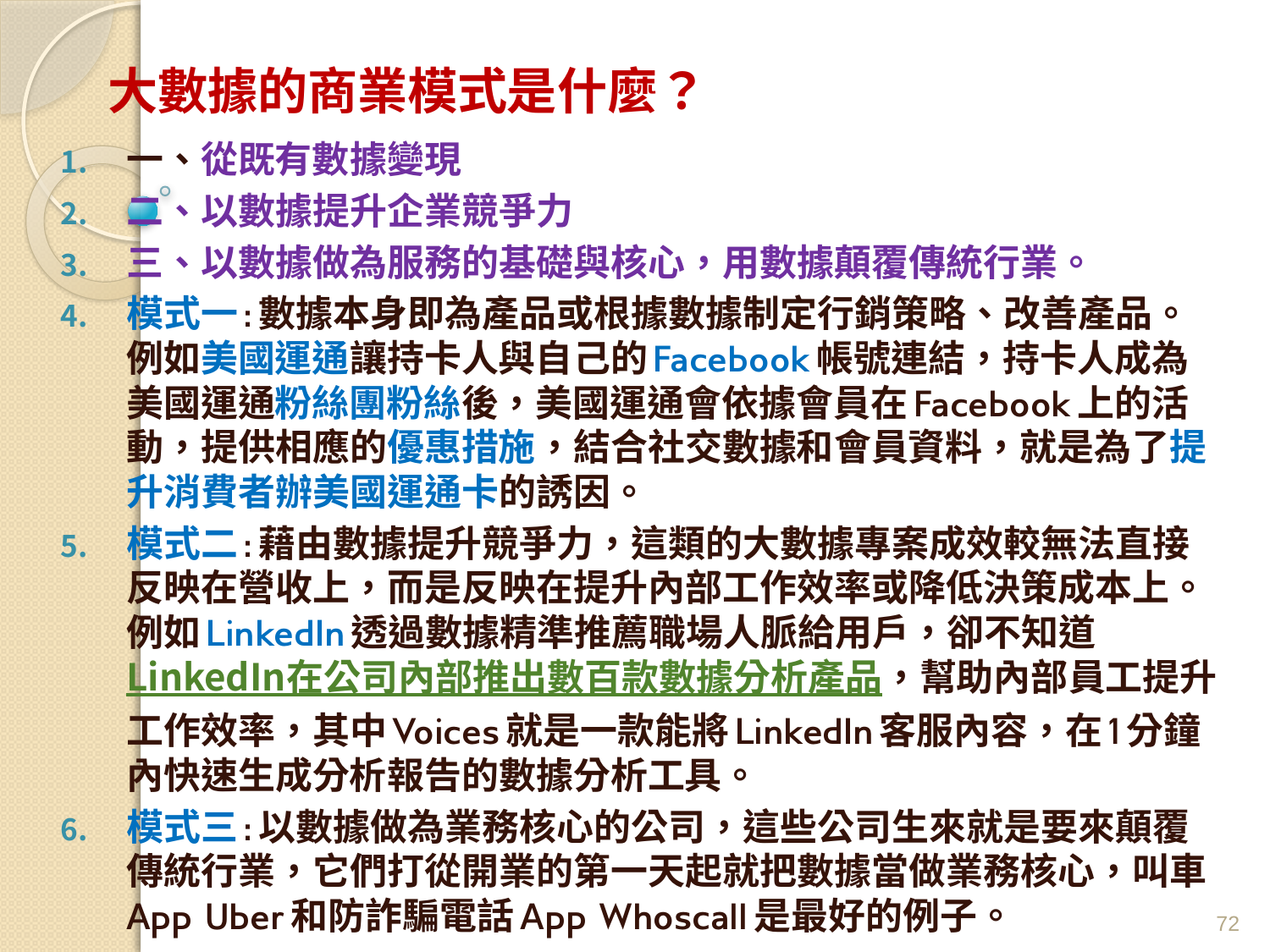

# 大數據的商業模式是什麼？
一、從既有數據變現
二、以數據提升企業競爭力
三、以數據做為服務的基礎與核心，用數據顛覆傳統行業。
模式一:數據本身即為產品或根據數據制定行銷策略、改善產品。例如美國運通讓持卡人與自己的Facebook帳號連結，持卡人成為美國運通粉絲團粉絲後，美國運通會依據會員在Facebook上的活動，提供相應的優惠措施，結合社交數據和會員資料，就是為了提升消費者辦美國運通卡的誘因。
模式二:藉由數據提升競爭力，這類的大數據專案成效較無法直接反映在營收上，而是反映在提升內部工作效率或降低決策成本上。例如LinkedIn透過數據精準推薦職場人脈給用戶，卻不知道LinkedIn在公司內部推出數百款數據分析產品，幫助內部員工提升工作效率，其中Voices就是一款能將LinkedIn客服內容，在1分鐘內快速生成分析報告的數據分析工具。
模式三:以數據做為業務核心的公司，這些公司生來就是要來顛覆傳統行業，它們打從開業的第一天起就把數據當做業務核心，叫車App Uber和防詐騙電話App Whoscall是最好的例子。

72